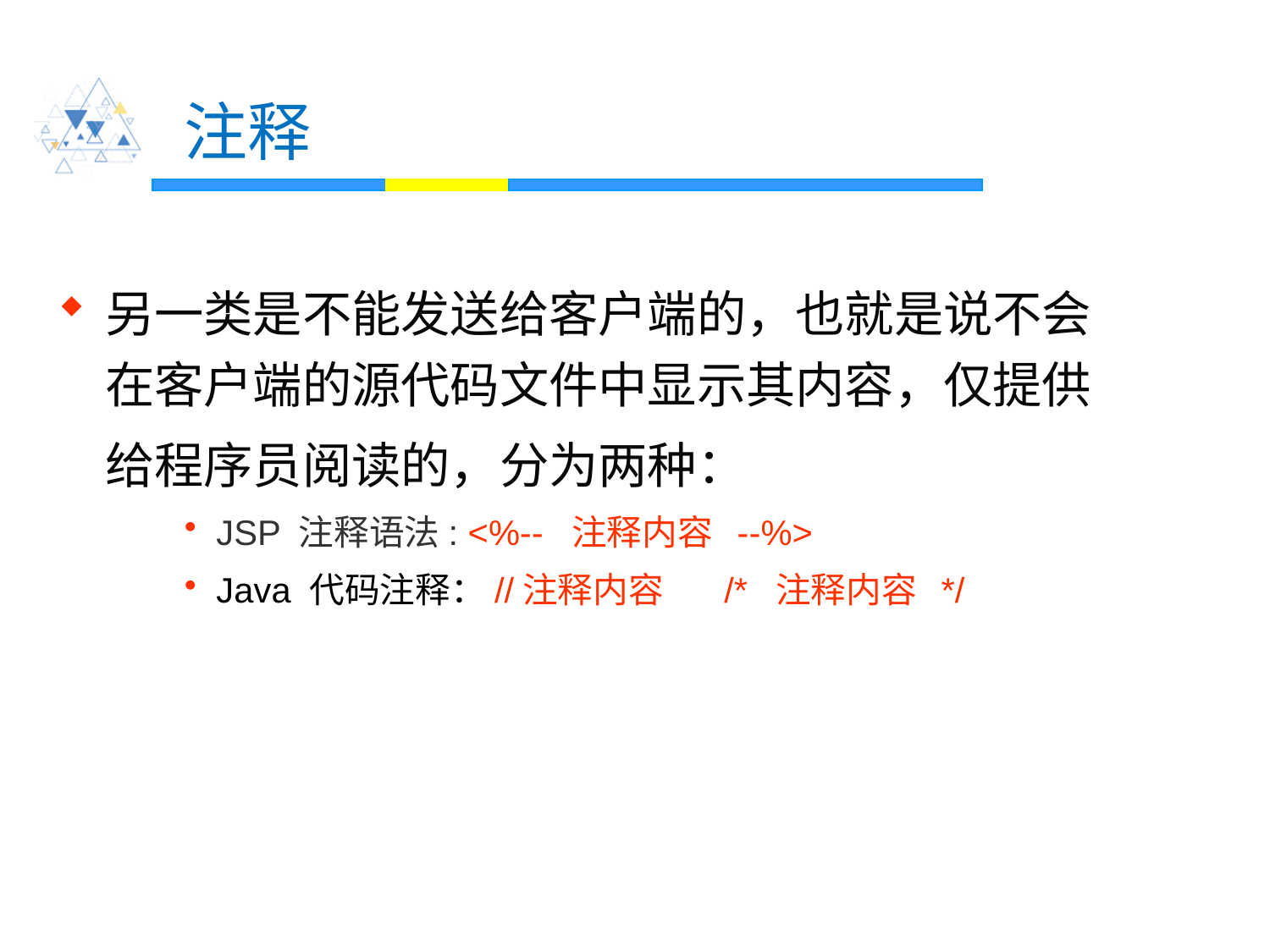

# 注释

另一类是不能发送给客户端的，也就是说不会在客户端的源代码文件中显示其内容，仅提供给程序员阅读的，分为两种：
JSP 注释语法: <%--  注释内容  --%>
Java 代码注释：//注释内容 	/*  注释内容  */